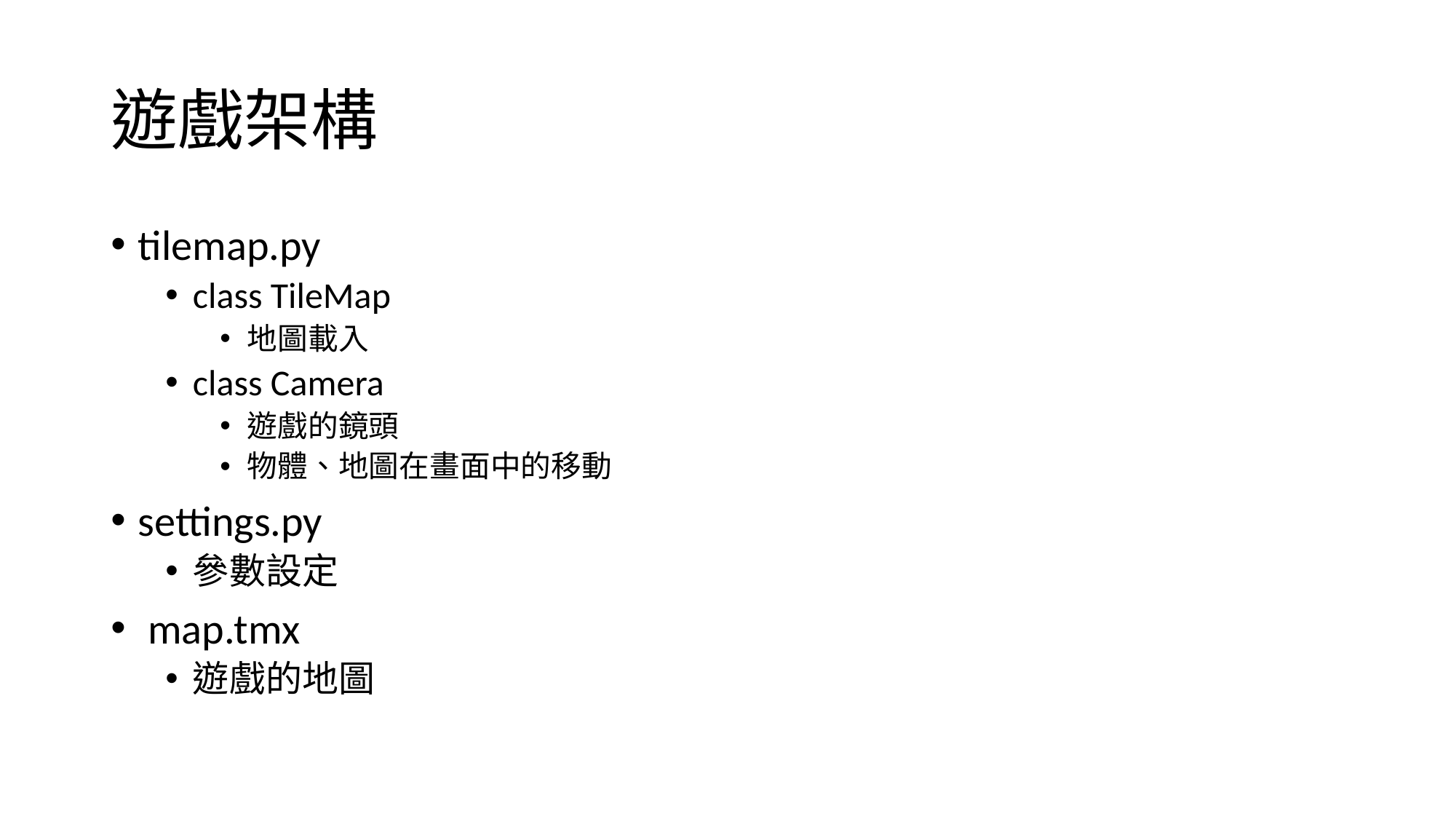

# 遊戲架構
tilemap.py
class TileMap
地圖載入
class Camera
遊戲的鏡頭
物體、地圖在畫面中的移動
settings.py
參數設定
 map.tmx
遊戲的地圖